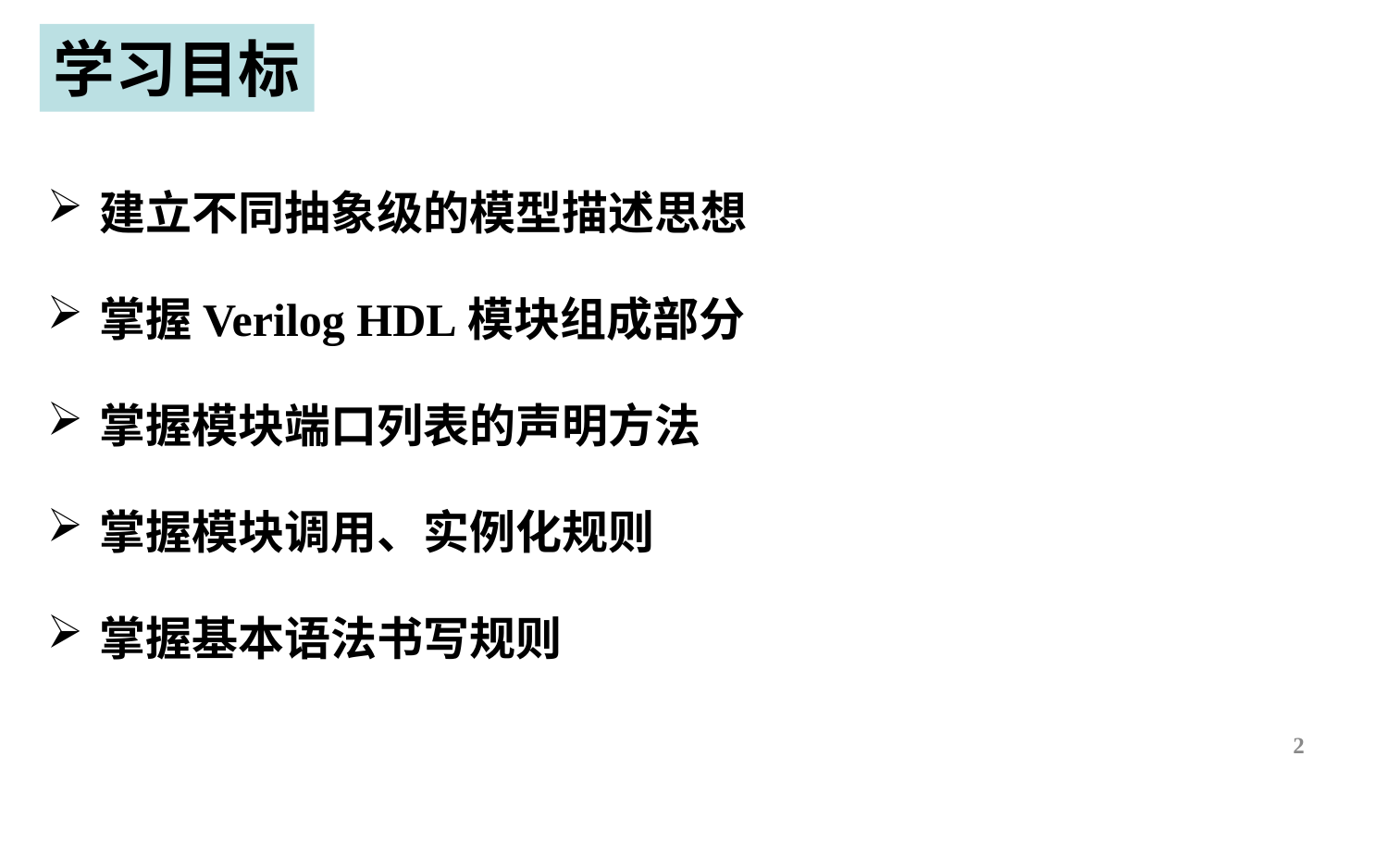

学习目标
建立不同抽象级的模型描述思想
掌握Verilog HDL模块组成部分
掌握模块端口列表的声明方法
掌握模块调用、实例化规则
掌握基本语法书写规则
2